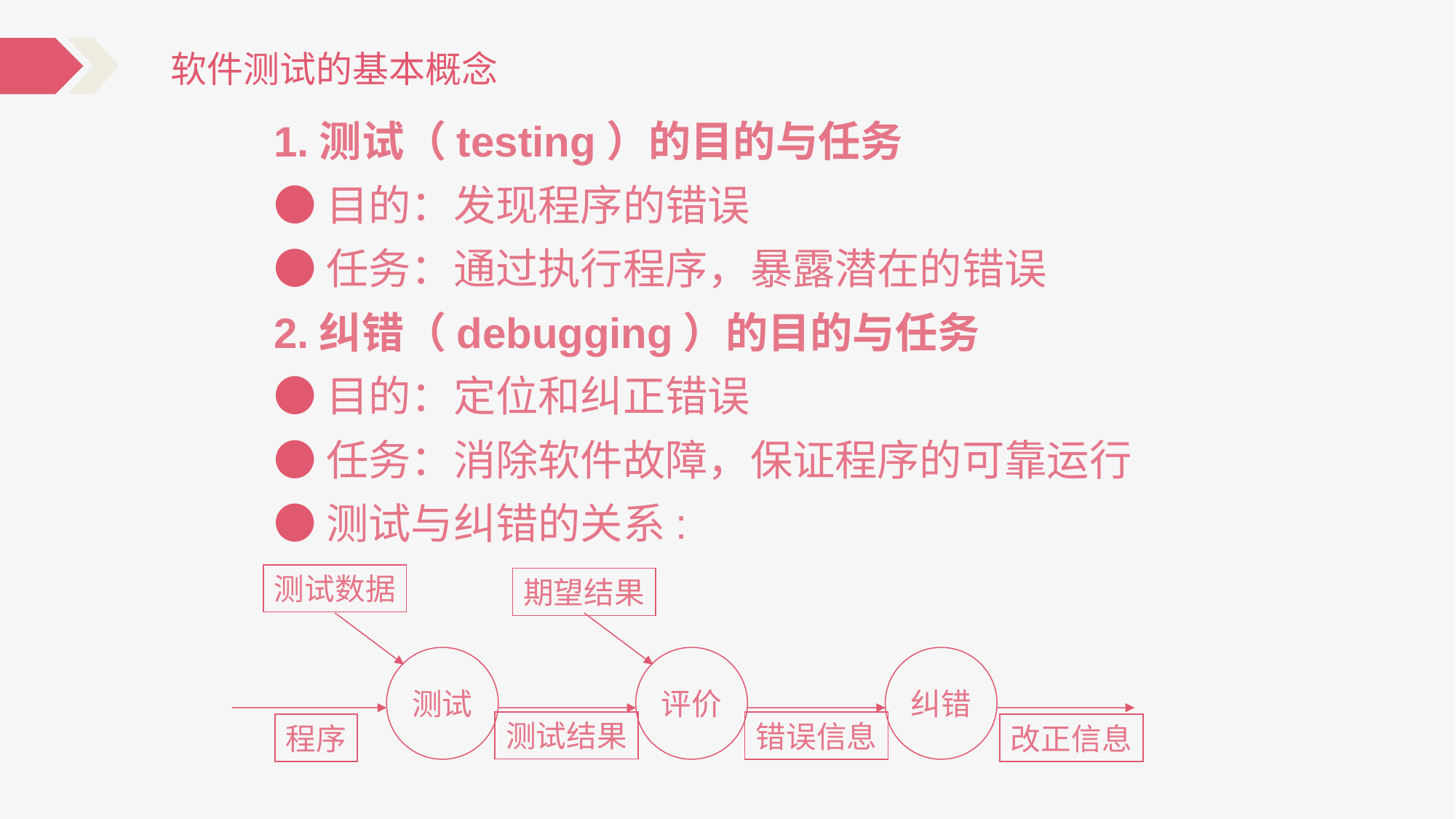

软件测试的基本概念
1.测试（testing）的目的与任务
●目的：发现程序的错误
●任务：通过执行程序，暴露潜在的错误
2.纠错（debugging）的目的与任务
●目的：定位和纠正错误
●任务：消除软件故障，保证程序的可靠运行
●测试与纠错的关系:
测试数据

测试
期望结果

评价
纠错

测试结果
错误信息
程序
改正信息